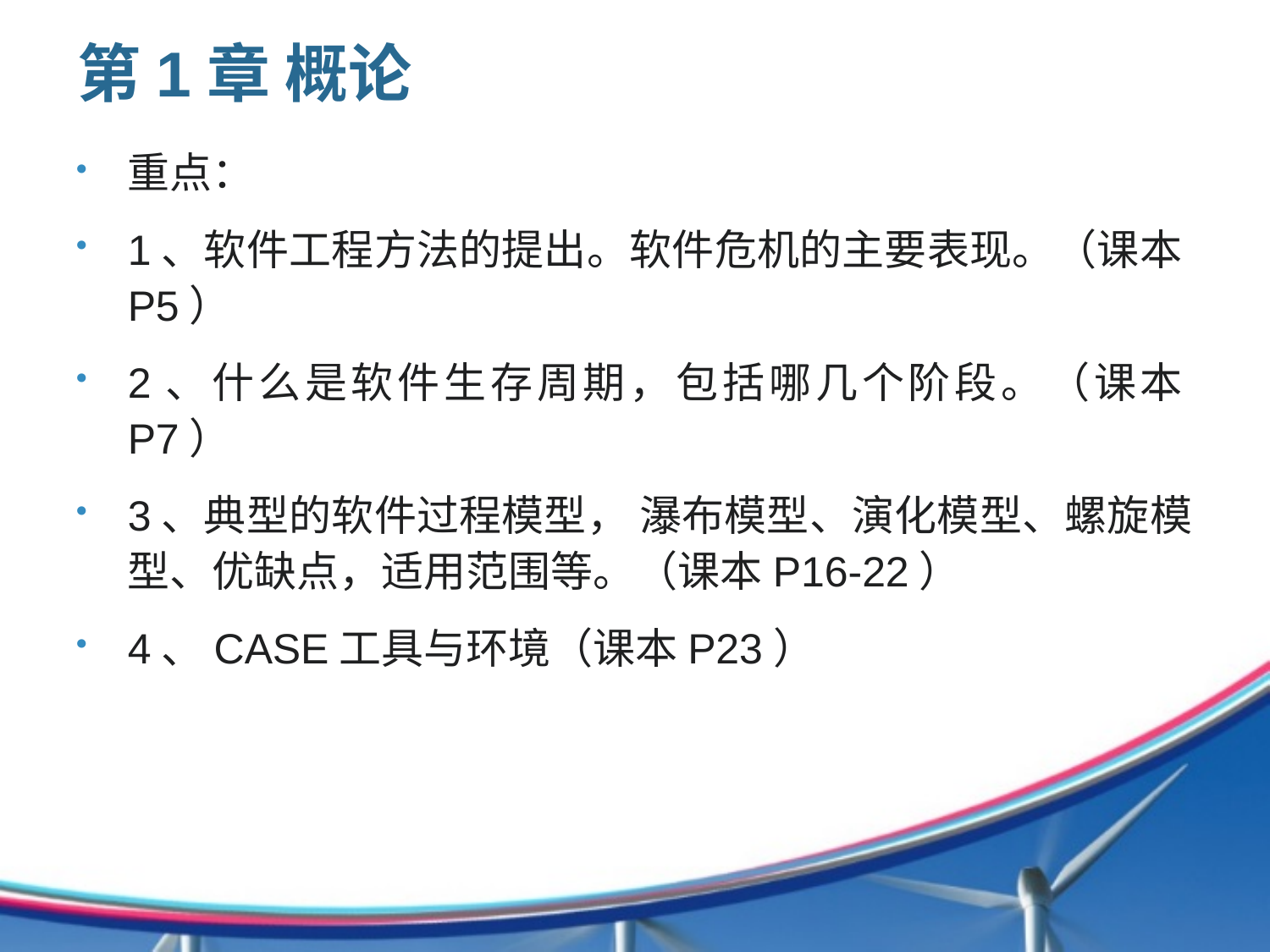

# 第1章 概论
重点：
1、软件工程方法的提出。软件危机的主要表现。（课本P5）
2、什么是软件生存周期，包括哪几个阶段。（课本P7）
3、典型的软件过程模型， 瀑布模型、演化模型、螺旋模型、优缺点，适用范围等。（课本P16-22）
4、CASE工具与环境（课本P23）